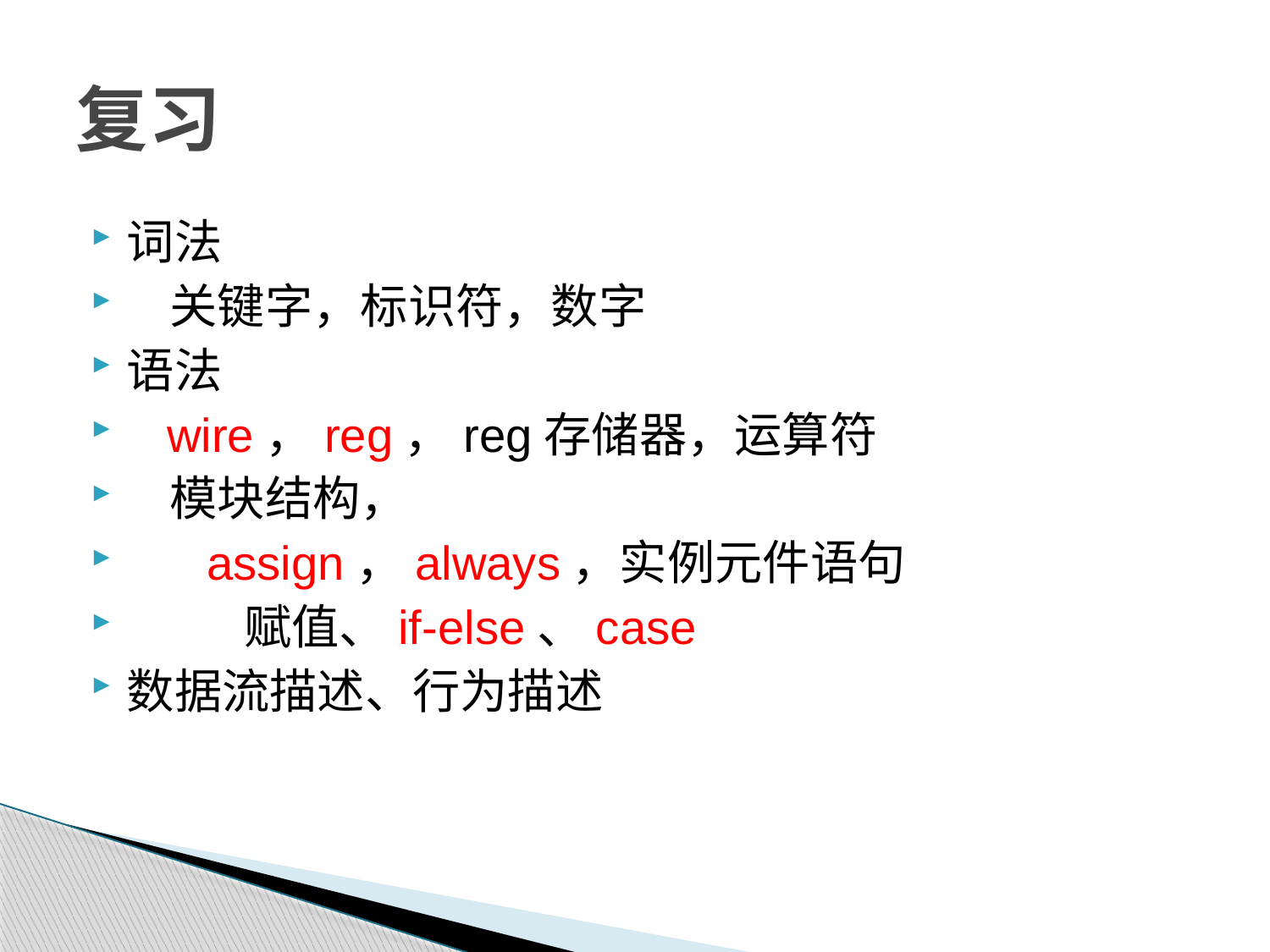

# 复习
词法
   关键字，标识符，数字
语法
   wire，reg，reg存储器，运算符
   模块结构，
      assign，always，实例元件语句
          赋值、if-else、case
数据流描述、行为描述